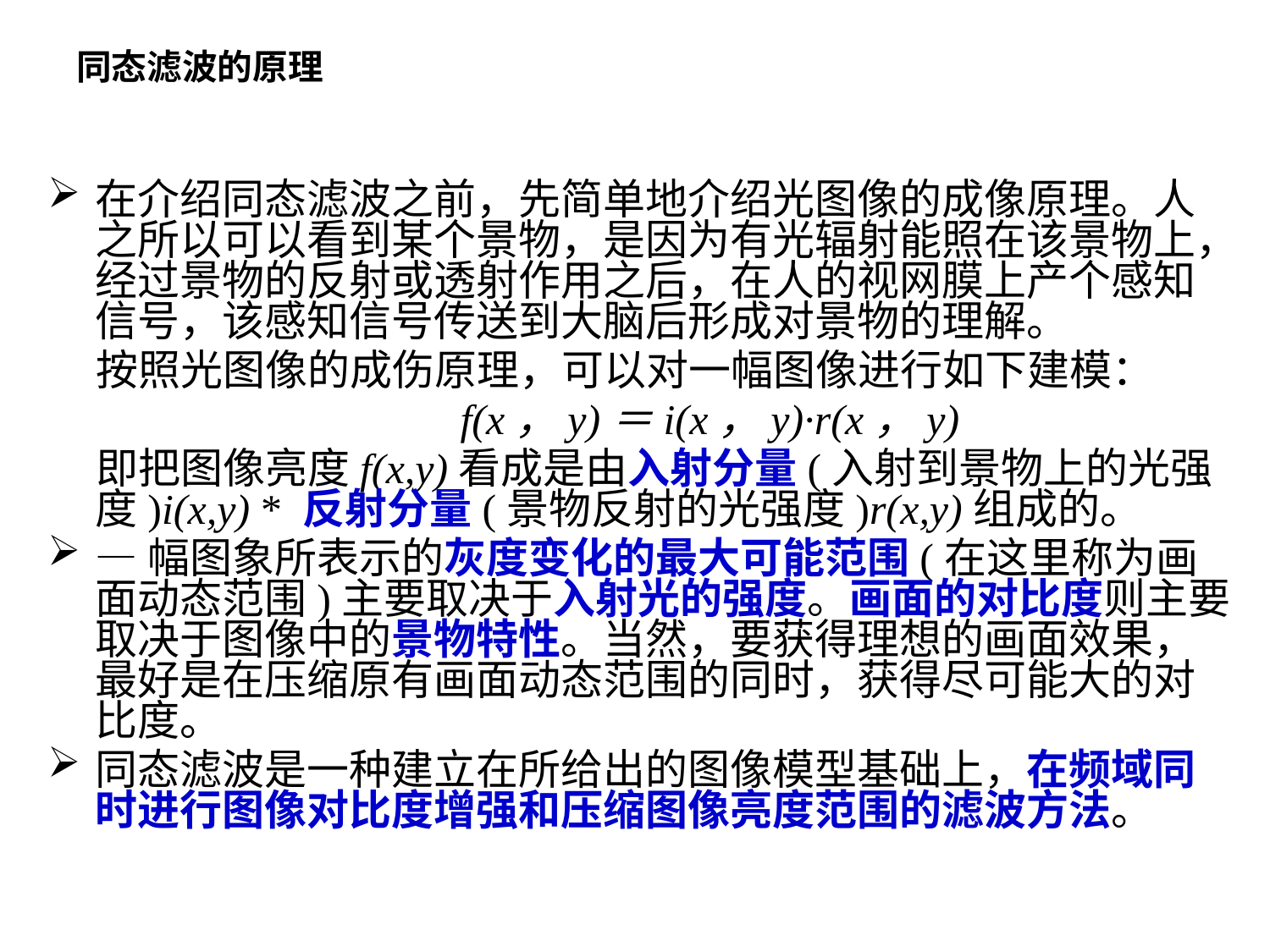

同态滤波的原理
在介绍同态滤波之前，先简单地介绍光图像的成像原理。人之所以可以看到某个景物，是因为有光辐射能照在该景物上，经过景物的反射或透射作用之后，在人的视网膜上产个感知信号，该感知信号传送到大脑后形成对景物的理解。
    按照光图像的成伤原理，可以对一幅图像进行如下建模：
                                       f(x，y)＝i(x，y)·r(x，y)
    即把图像亮度f(x,y)看成是由入射分量(入射到景物上的光强度)i(x,y) * 反射分量(景物反射的光强度)r(x,y)组成的。
—幅图象所表示的灰度变化的最大可能范围(在这里称为画面动态范围)主要取决于入射光的强度。画面的对比度则主要取决于图像中的景物特性。当然，要获得理想的画面效果，最好是在压缩原有画面动态范围的同时，获得尽可能大的对比度。
同态滤波是一种建立在所给出的图像模型基础上，在频域同时进行图像对比度增强和压缩图像亮度范围的滤波方法。